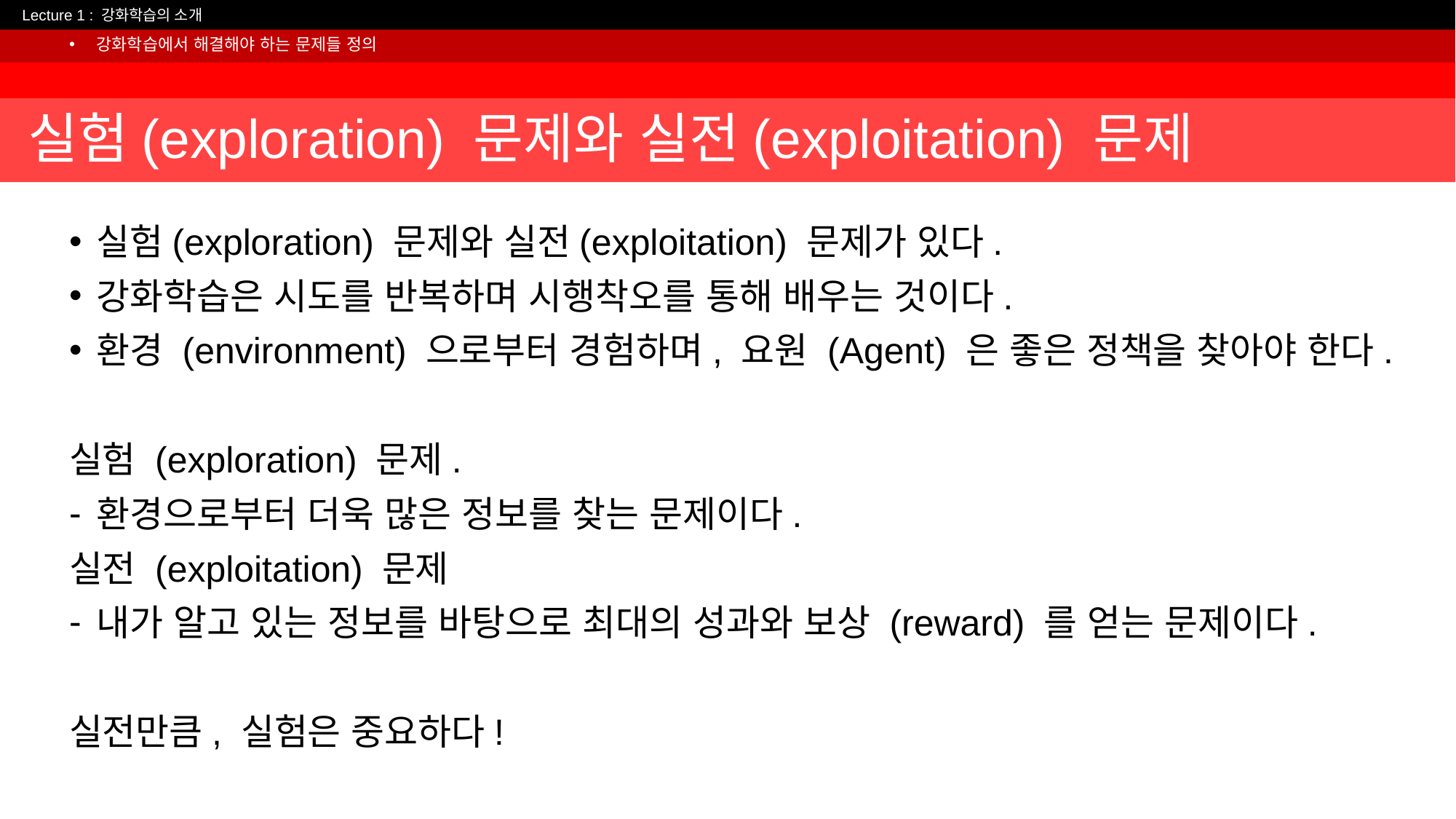

강화학습에서 해결해야 하는 문제들 정의

# 실험(exploration) 문제와 실전(exploitation) 문제
실험(exploration) 문제와 실전(exploitation) 문제가 있다.
강화학습은 시도를 반복하며 시행착오를 통해 배우는 것이다.
환경 (environment) 으로부터 경험하며, 요원 (Agent) 은 좋은 정책을 찾아야 한다.

실험 (exploration) 문제.
환경으로부터 더욱 많은 정보를 찾는 문제이다.
실전 (exploitation) 문제
내가 알고 있는 정보를 바탕으로 최대의 성과와 보상 (reward) 를 얻는 문제이다.

실전만큼, 실험은 중요하다!